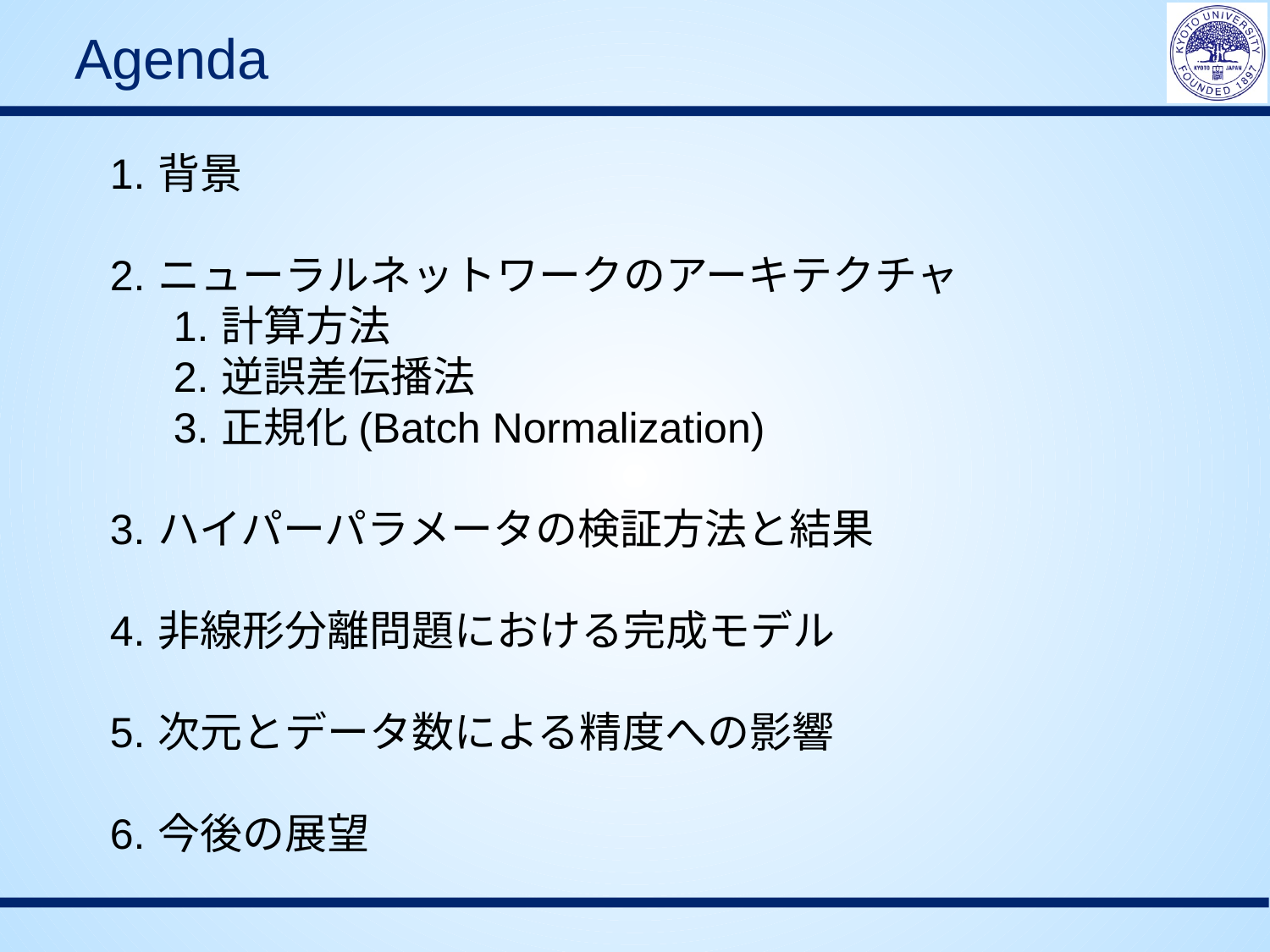

# Agenda
背景

ニューラルネットワークのアーキテクチャ
計算方法
逆誤差伝播法
正規化(Batch Normalization)

ハイパーパラメータの検証方法と結果

非線形分離問題における完成モデル

次元とデータ数による精度への影響

今後の展望